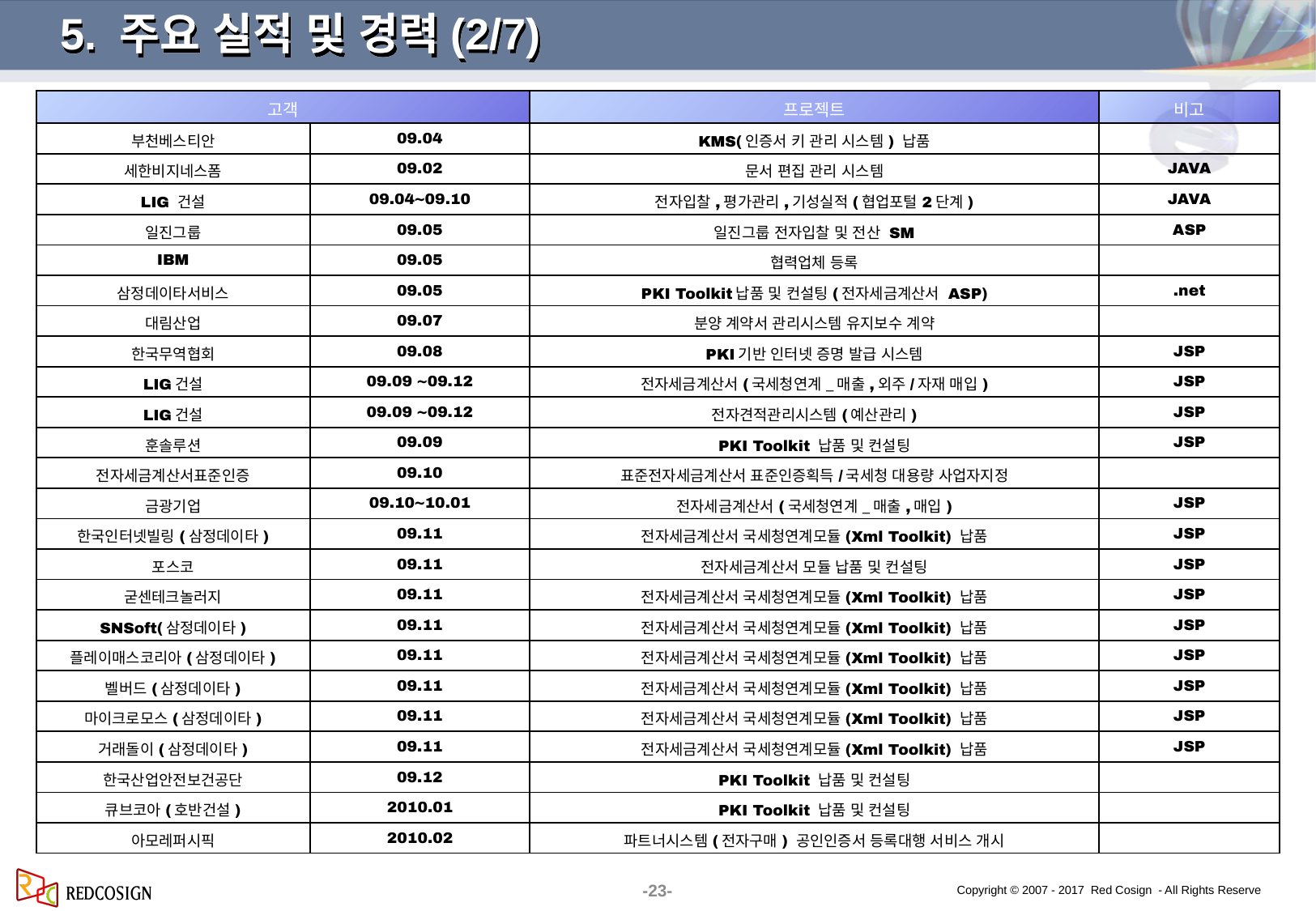

5. 주요 실적 및 경력(2/7)
| 고객 |  | 프로젝트 | 비고 |
| --- | --- | --- | --- |
| 부천베스티안 | 09.04 | KMS(인증서 키 관리 시스템) 납품 |  |
| 세한비지네스폼 | 09.02 | 문서 편집 관리 시스템 | JAVA |
| LIG 건설 | 09.04~09.10 | 전자입찰,평가관리,기성실적(협업포털2단계) | JAVA |
| 일진그룹 | 09.05 | 일진그룹 전자입찰 및 전산 SM | ASP |
| IBM | 09.05 | 협력업체 등록 |  |
| 삼정데이타서비스 | 09.05 | PKI Toolkit납품 및 컨설팅(전자세금계산서 ASP) | .net |
| 대림산업 | 09.07 | 분양 계약서 관리시스템 유지보수 계약 |  |
| 한국무역협회 | 09.08 | PKI기반 인터넷 증명 발급 시스템 | JSP |
| LIG건설 | 09.09 ~09.12 | 전자세금계산서(국세청연계\_매출,외주/자재 매입) | JSP |
| LIG건설 | 09.09 ~09.12 | 전자견적관리시스템(예산관리) | JSP |
| 훈솔루션 | 09.09 | PKI Toolkit 납품 및 컨설팅 | JSP |
| 전자세금계산서표준인증 | 09.10 | 표준전자세금계산서 표준인증획득/국세청 대용량 사업자지정 |  |
| 금광기업 | 09.10~10.01 | 전자세금계산서(국세청연계\_매출,매입) | JSP |
| 한국인터넷빌링(삼정데이타) | 09.11 | 전자세금계산서 국세청연계모듈(Xml Toolkit) 납품 | JSP |
| 포스코 | 09.11 | 전자세금계산서 모듈 납품 및 컨설팅 | JSP |
| 굳센테크놀러지 | 09.11 | 전자세금계산서 국세청연계모듈(Xml Toolkit) 납품 | JSP |
| SNSoft(삼정데이타) | 09.11 | 전자세금계산서 국세청연계모듈(Xml Toolkit) 납품 | JSP |
| 플레이매스코리아(삼정데이타) | 09.11 | 전자세금계산서 국세청연계모듈(Xml Toolkit) 납품 | JSP |
| 벨버드(삼정데이타) | 09.11 | 전자세금계산서 국세청연계모듈(Xml Toolkit) 납품 | JSP |
| 마이크로모스(삼정데이타) | 09.11 | 전자세금계산서 국세청연계모듈(Xml Toolkit) 납품 | JSP |
| 거래돌이(삼정데이타) | 09.11 | 전자세금계산서 국세청연계모듈(Xml Toolkit) 납품 | JSP |
| 한국산업안전보건공단 | 09.12 | PKI Toolkit 납품 및 컨설팅 |  |
| 큐브코아(호반건설) | 2010.01 | PKI Toolkit 납품 및 컨설팅 |  |
| 아모레퍼시픽 | 2010.02 | 파트너시스템(전자구매) 공인인증서 등록대행 서비스 개시 |  |